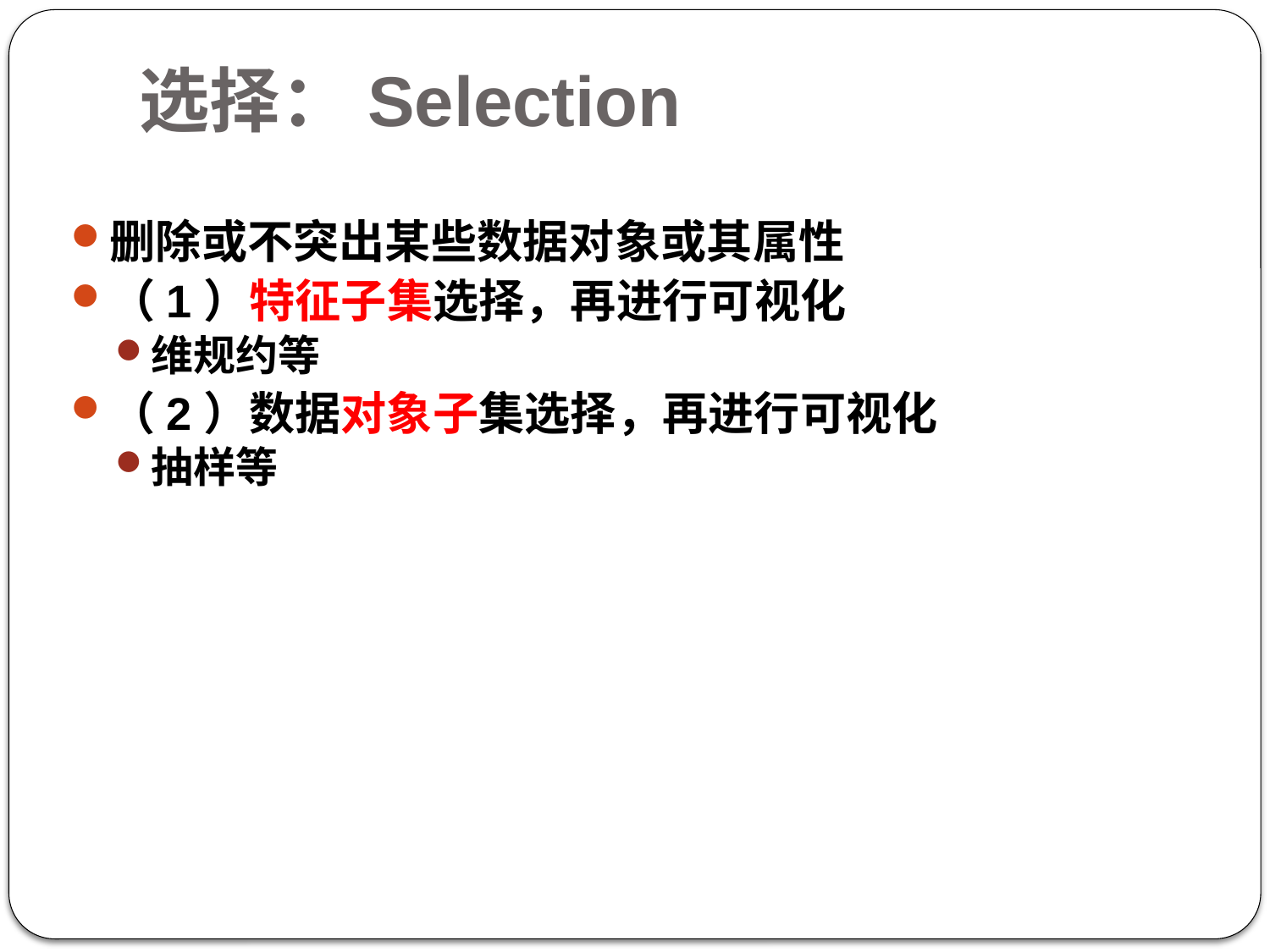

# 选择：Selection
删除或不突出某些数据对象或其属性
（1）特征子集选择，再进行可视化
维规约等
（2）数据对象子集选择，再进行可视化
抽样等